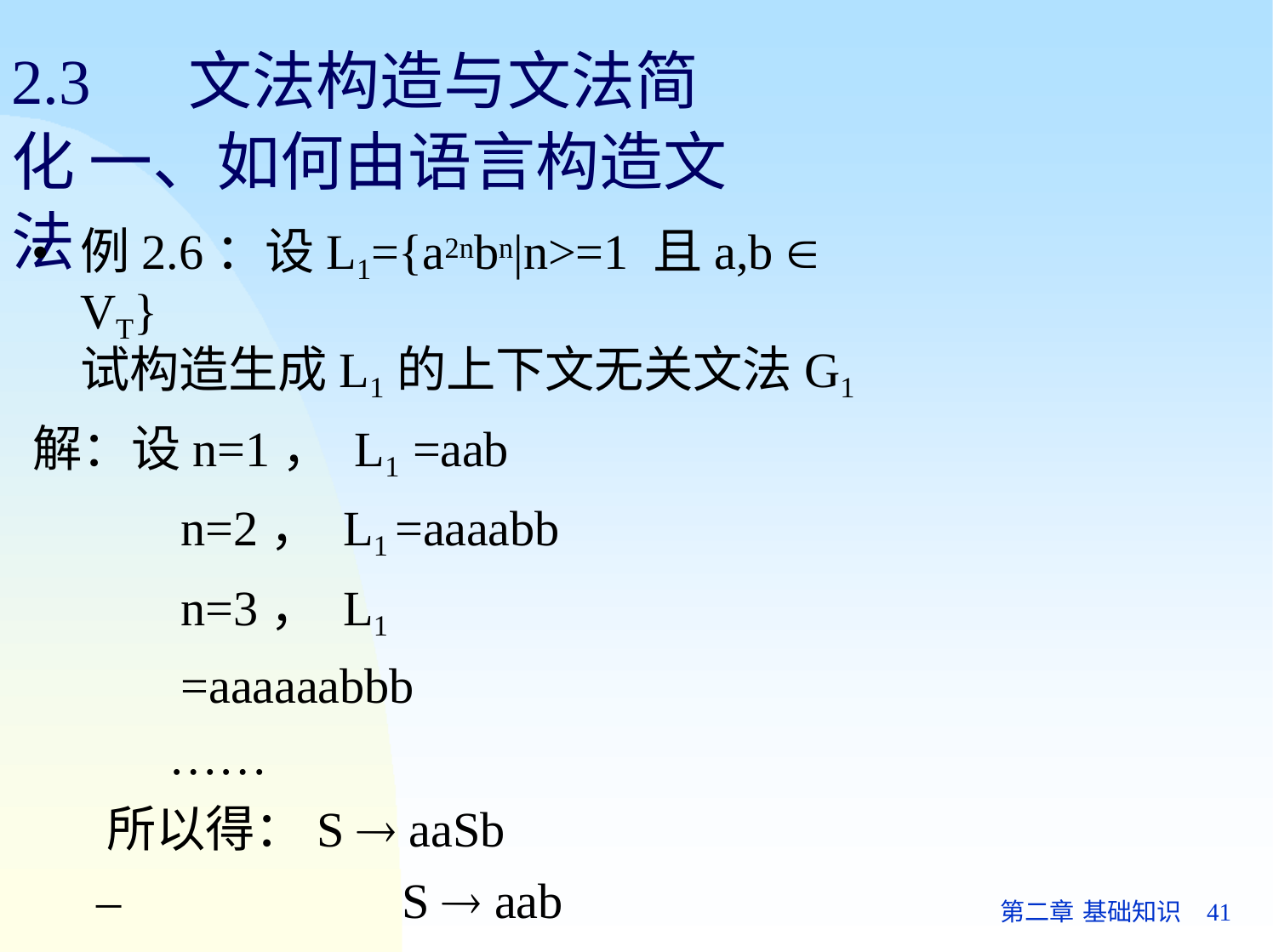

# 2.3	文法构造与文法简化 一、如何由语言构造文法
例2.6：设L1={a2nbn|n>=1 且a,b ∈ VT}
试构造生成L1的上下文无关文法G1
解：设n=1， L1 =aab
n=2， L1 =aaaabb  n=3， L1 =aaaaaabbb
……
所以得：S → aaSb
–	S → aab
第二章 基础知识	41